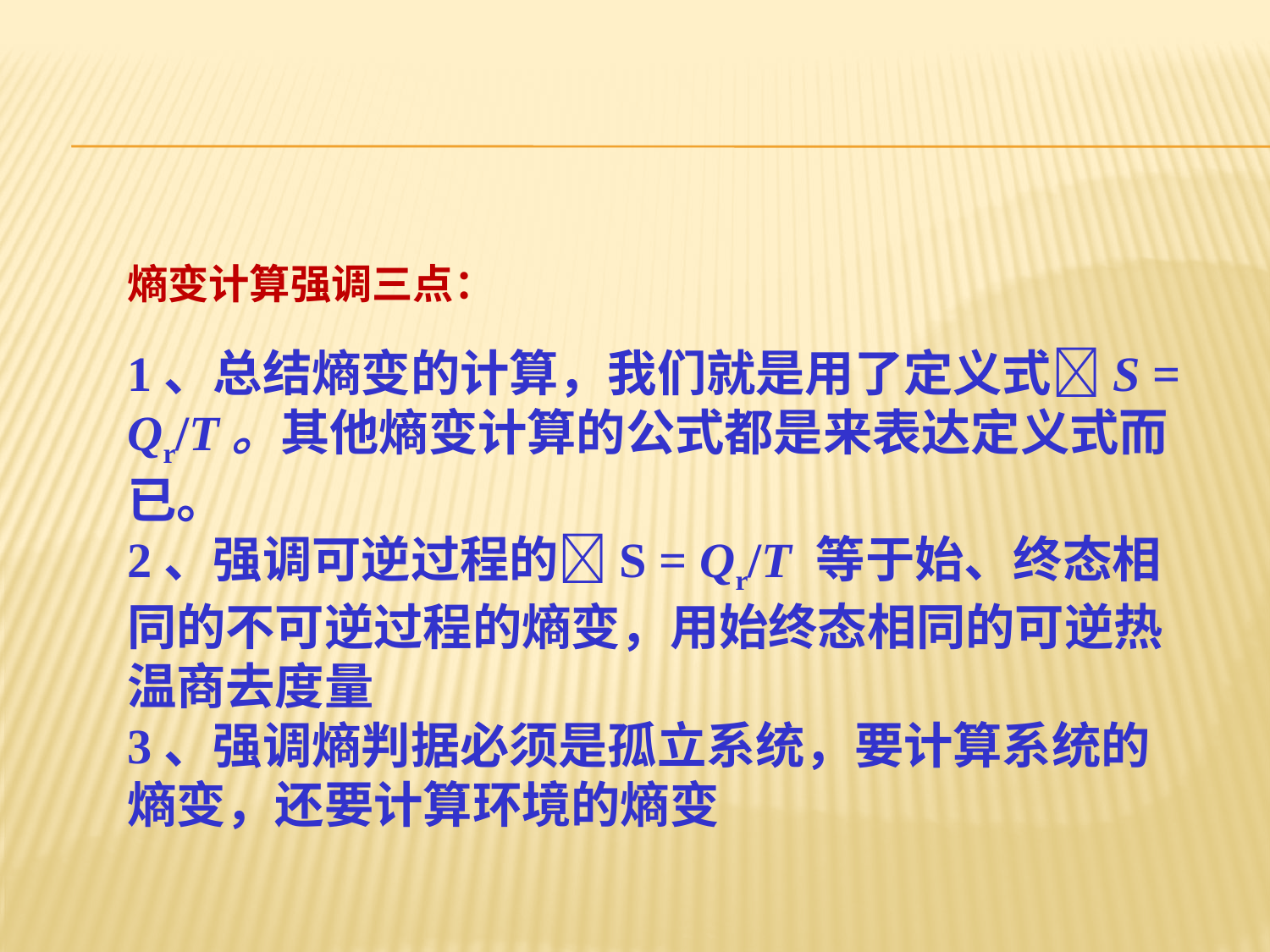

熵变计算强调三点：
1、总结熵变的计算，我们就是用了定义式ΔS = Qr/T。其他熵变计算的公式都是来表达定义式而已。
2、强调可逆过程的ΔS = Qr/T 等于始、终态相同的不可逆过程的熵变，用始终态相同的可逆热温商去度量
3、强调熵判据必须是孤立系统，要计算系统的熵变，还要计算环境的熵变